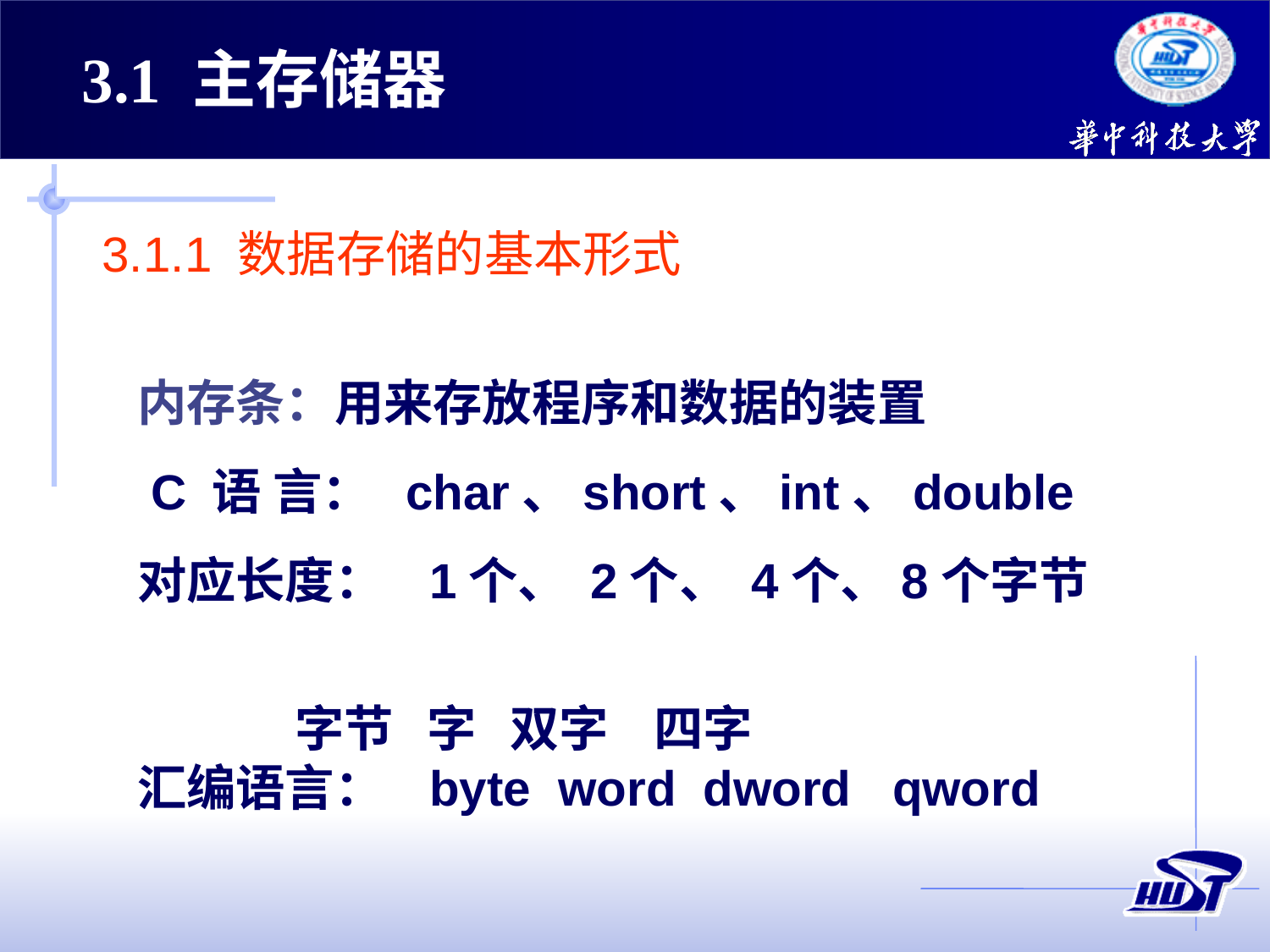

3.1 主存储器
3.1.1 数据存储的基本形式
内存条：用来存放程序和数据的装置
 C 语 言：  char、short、int、double
对应长度：   1个、 2个、 4个、8个字节

             字节   字   双字    四字
汇编语言：   byte  word  dword   qword